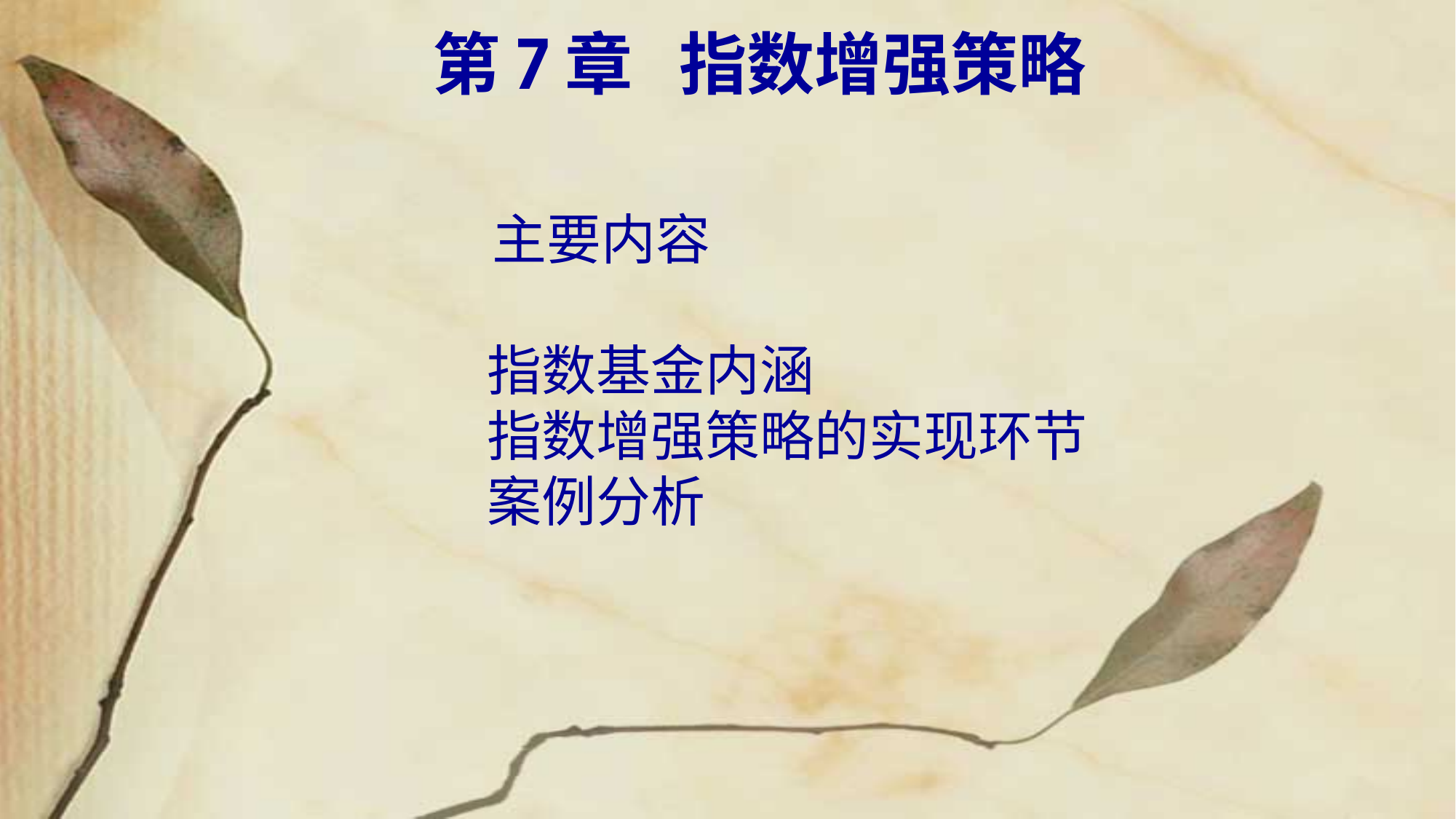

# 第7章   指数增强策略
              主要内容

            指数基金内涵
            指数增强策略的实现环节
            案例分析